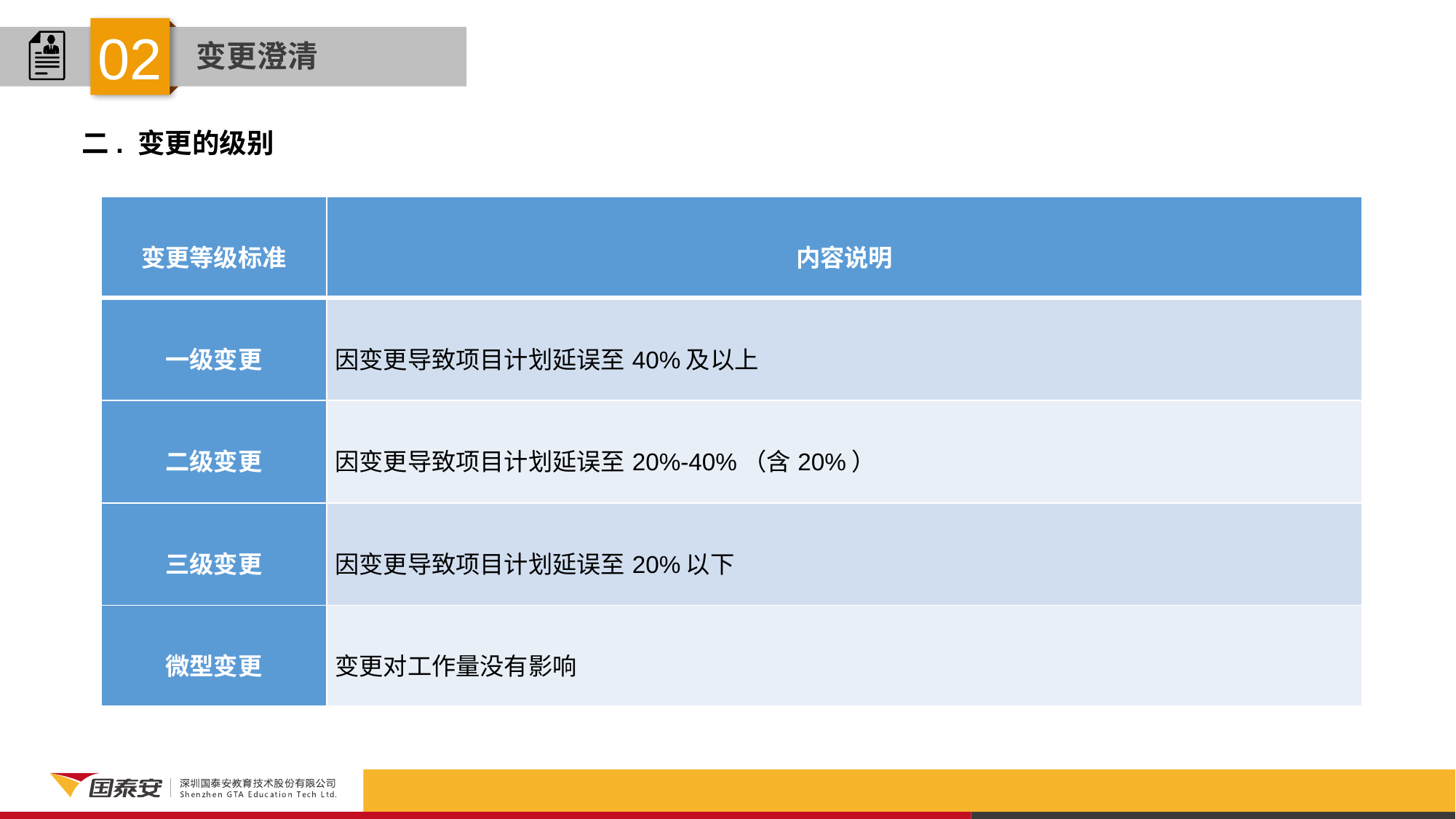

02

变更澄清

二. 变更的级别

| 变更等级标准 | 内容说明 |
| --- | --- |
| 一级变更 | 因变更导致项目计划延误至40%及以上 |
| 二级变更 | 因变更导致项目计划延误至20%-40%（含20%） |
| 三级变更 | 因变更导致项目计划延误至20%以下 |
| 微型变更 | 变更对工作量没有影响 |